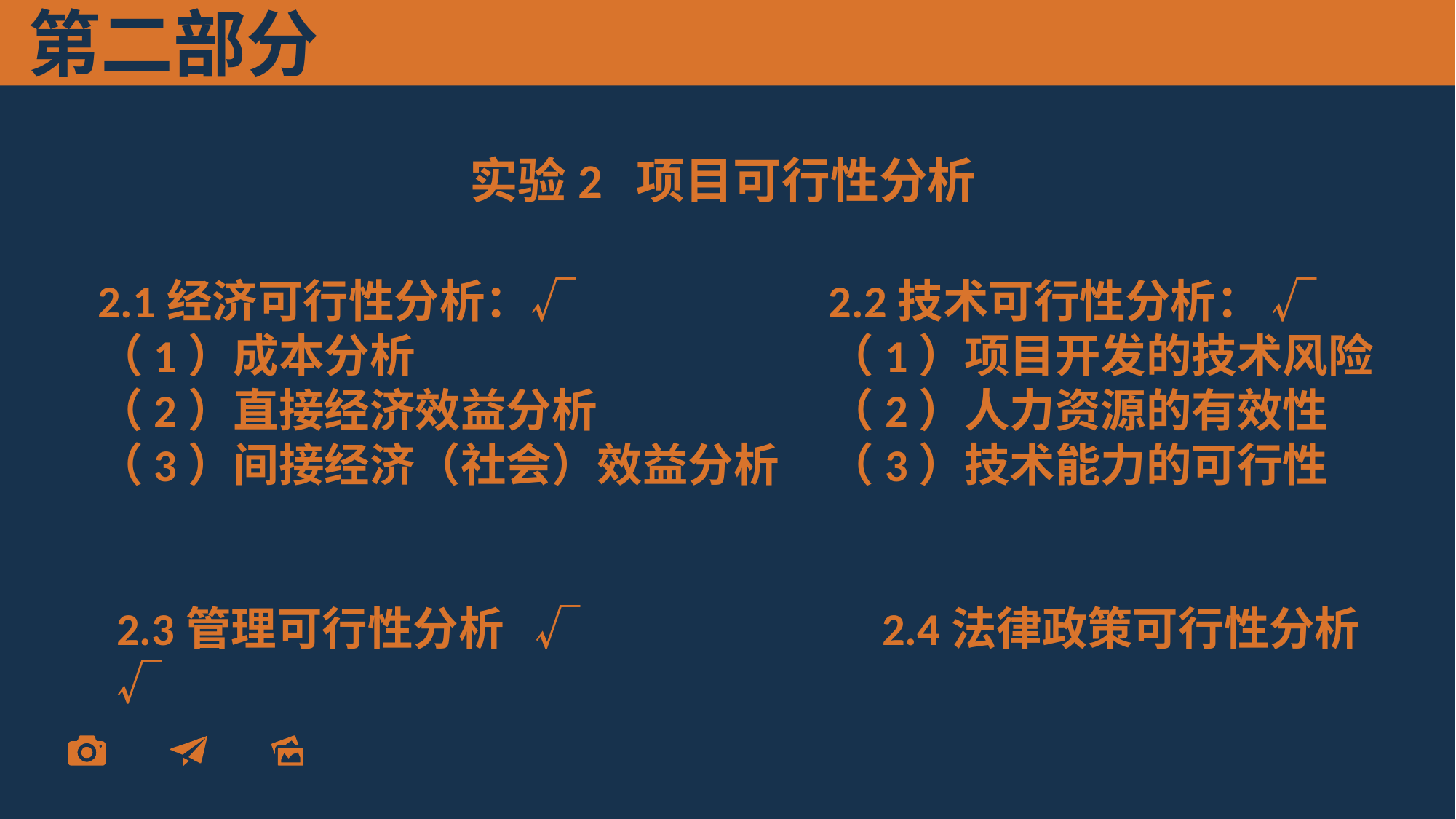

第二部分

实验2  项目可行性分析
2.1经济可行性分析：√
（1）成本分析
（2）直接经济效益分析
（3）间接经济（社会）效益分析
2.2技术可行性分析： √
（1）项目开发的技术风险
（2）人力资源的有效性
（3）技术能力的可行性

2.3管理可行性分析   √                            2.4法律政策可行性分析   √